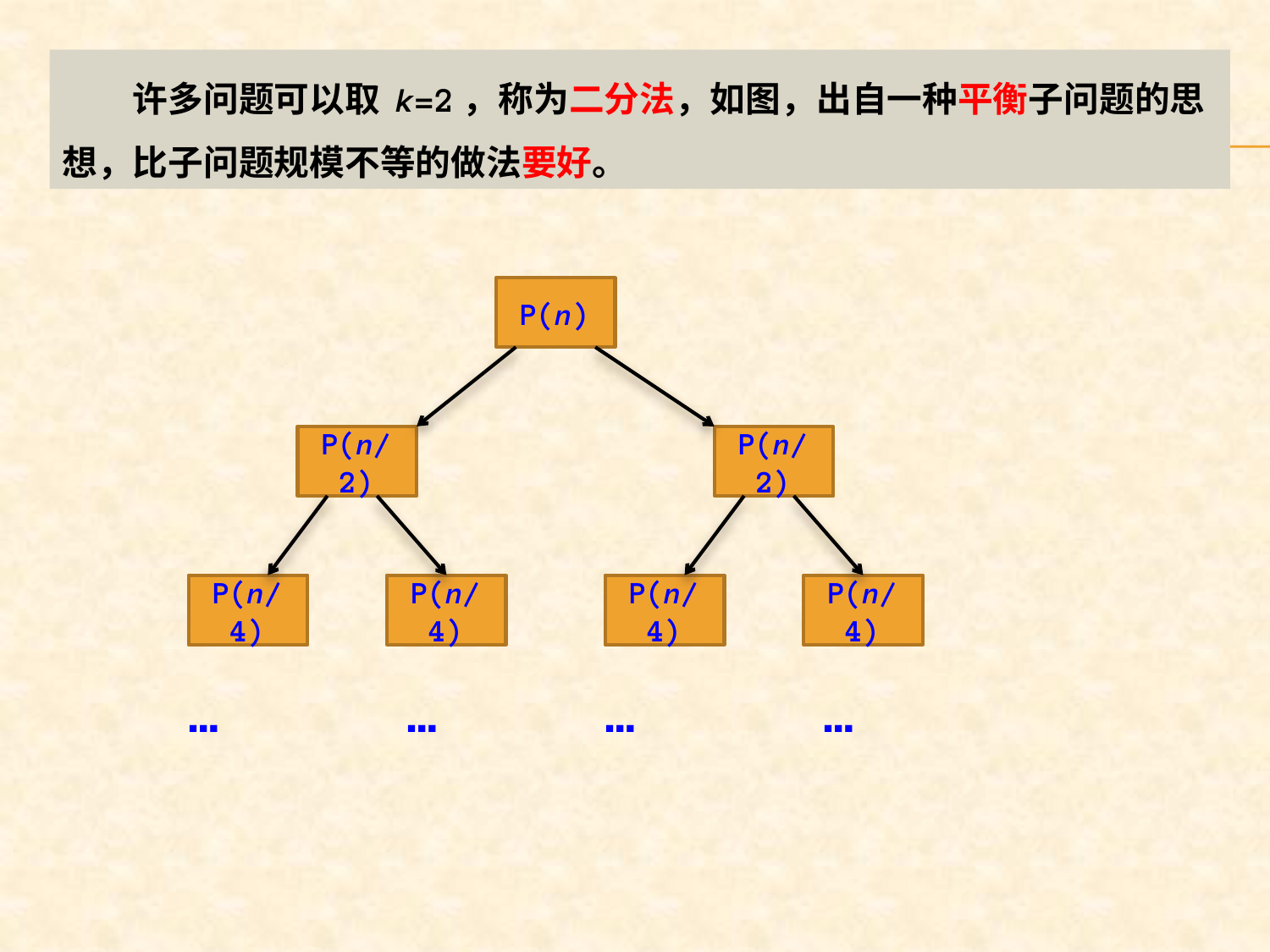

许多问题可以取 k=2，称为二分法，如图，出自一种平衡子问题的思想，比子问题规模不等的做法要好。
P(n)
P(n/2)
P(n/2)
P(n/4)
P(n/4)
P(n/4)
P(n/4)
…
…
…
…